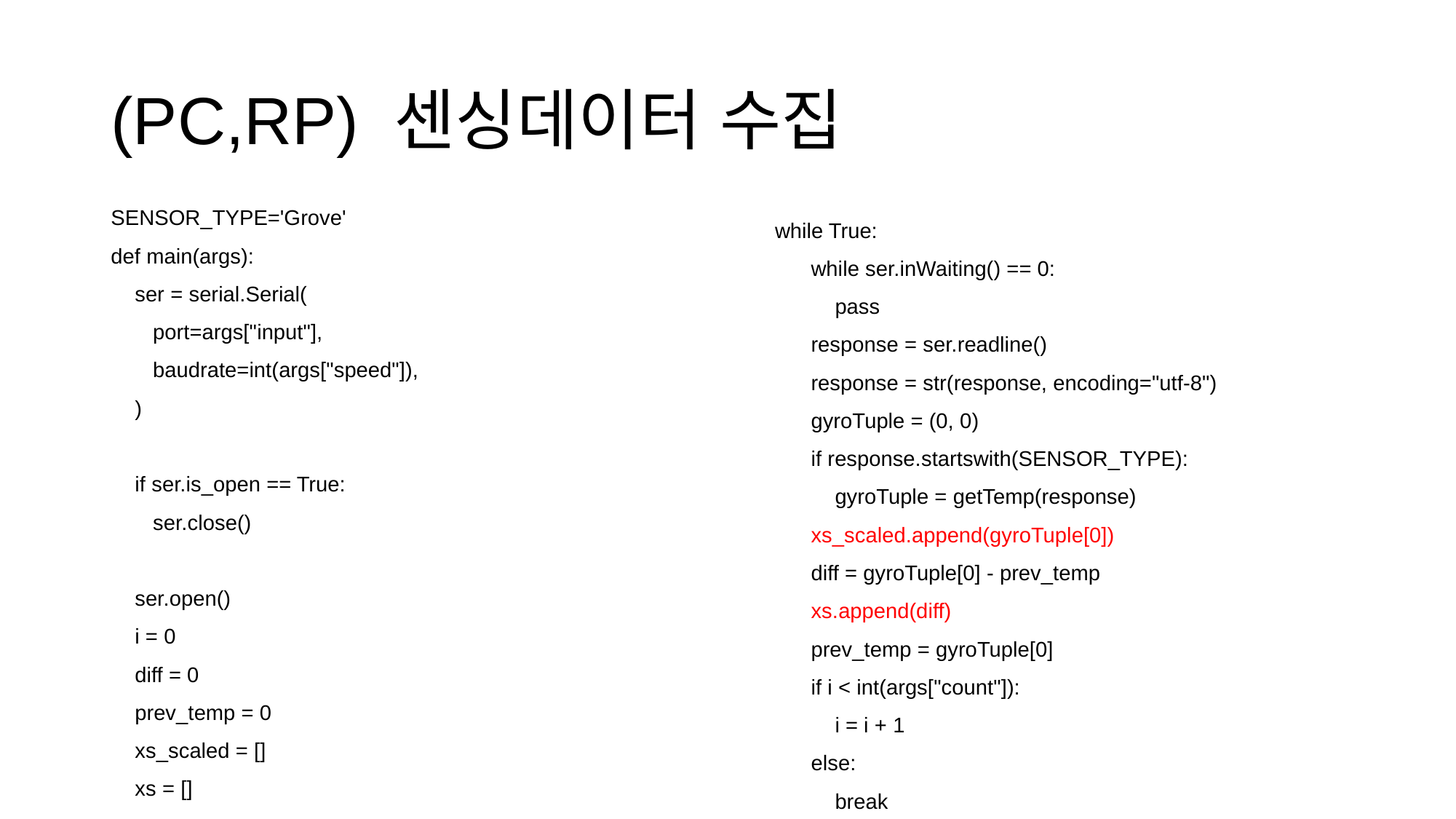

# (PC,RP) 센싱데이터 수집
SENSOR_TYPE='Grove'
def main(args):
    ser = serial.Serial(
       port=args["input"],
       baudrate=int(args["speed"]),
    )

    if ser.is_open == True:
       ser.close()

    ser.open()
    i = 0
    diff = 0
    prev_temp = 0
    xs_scaled = []
    xs = []
 while True:
       while ser.inWaiting() == 0:
           pass
       response = ser.readline()
       response = str(response, encoding="utf-8")
       gyroTuple = (0, 0)
       if response.startswith(SENSOR_TYPE):
           gyroTuple = getTemp(response)
       xs_scaled.append(gyroTuple[0])
       diff = gyroTuple[0] - prev_temp
       xs.append(diff)
       prev_temp = gyroTuple[0]
       if i < int(args["count"]):
           i = i + 1
       else:
           break